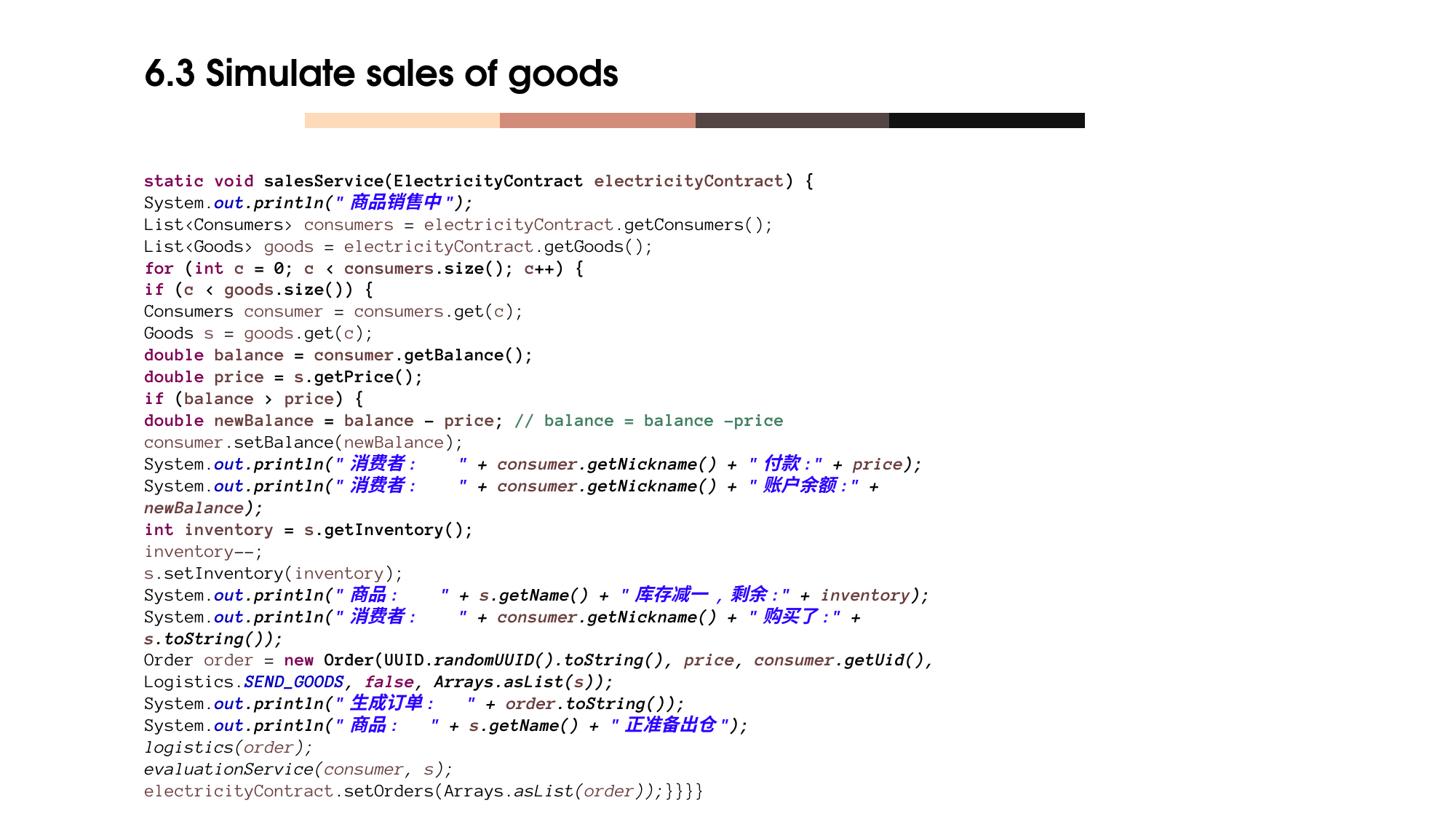

6.3 Simulate sales of goods
static void salesService(ElectricityContract electricityContract) {
System.out.println("商品销售中");
List<Consumers> consumers = electricityContract.getConsumers();
List<Goods> goods = electricityContract.getGoods();
for (int c = 0; c < consumers.size(); c++) {
if (c < goods.size()) {
Consumers consumer = consumers.get(c);
Goods s = goods.get(c);
double balance = consumer.getBalance();
double price = s.getPrice();
if (balance > price) {
double newBalance = balance - price; // balance = balance -price
consumer.setBalance(newBalance);
System.out.println("消费者:    " + consumer.getNickname() + "付款:" + price);
System.out.println("消费者:    " + consumer.getNickname() + "账户余额:" + newBalance);
int inventory = s.getInventory();
inventory--;
s.setInventory(inventory);
System.out.println("商品:    " + s.getName() + "库存减一 ,剩余:" + inventory);
System.out.println("消费者:    " + consumer.getNickname() + "购买了:" + s.toString());
Order order = new Order(UUID.randomUUID().toString(), price, consumer.getUid(),
Logistics.SEND_GOODS, false, Arrays.asList(s));
System.out.println("生成订单:   " + order.toString());
System.out.println("商品:   " + s.getName() + "正准备出仓");
logistics(order);
evaluationService(consumer, s);
electricityContract.setOrders(Arrays.asList(order));}}}}